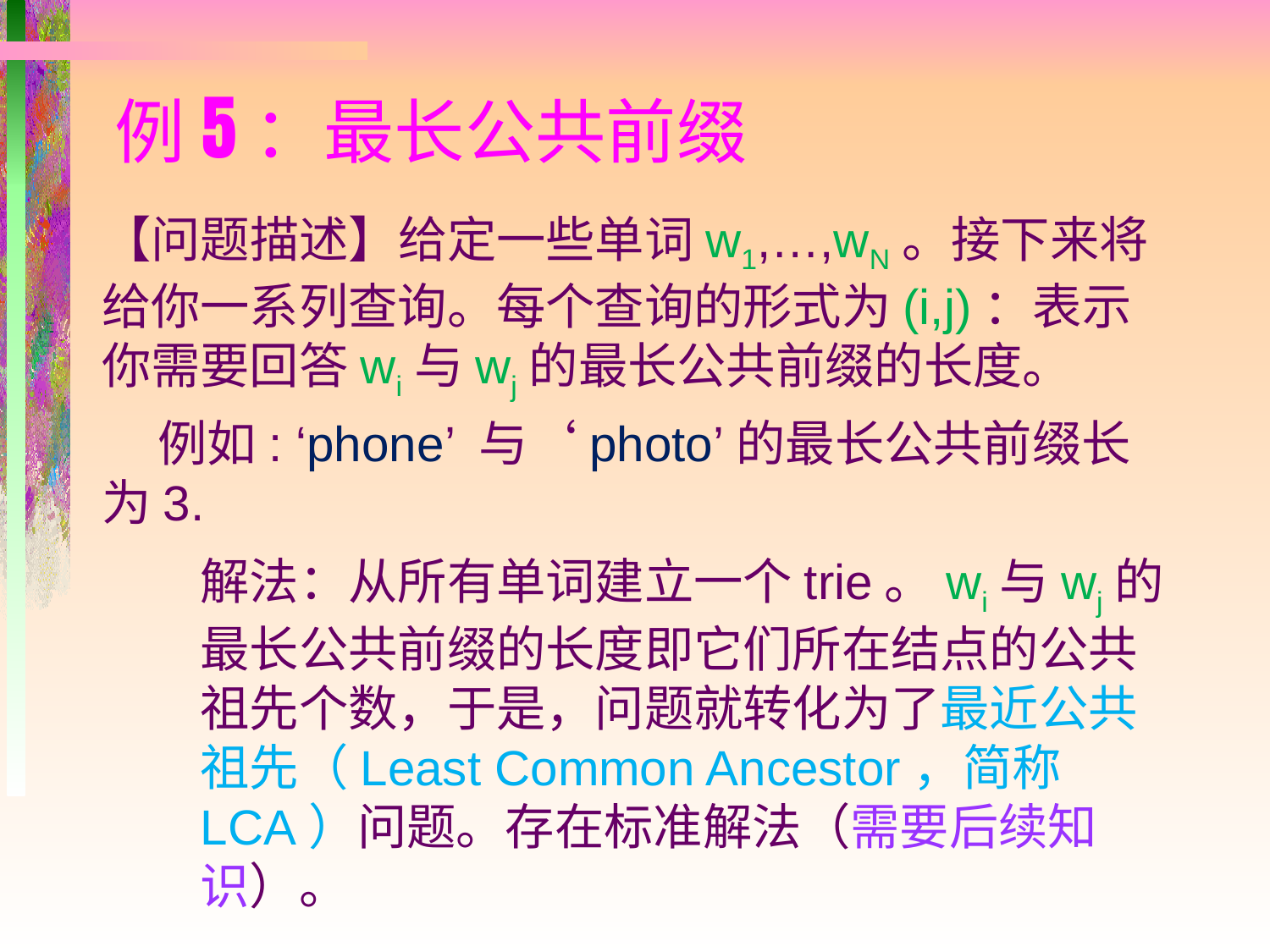

# 例5：最长公共前缀
【问题描述】给定一些单词w1,…,wN。接下来将给你一系列查询。每个查询的形式为(i,j)：表示你需要回答wi与wj的最长公共前缀的长度。
    例如: ‘phone’ 与‘photo’的最长公共前缀长为3.
解法：从所有单词建立一个trie。wi与wj的最长公共前缀的长度即它们所在结点的公共祖先个数，于是，问题就转化为了最近公共祖先（Least Common Ancestor，简称LCA）问题。存在标准解法（需要后续知识）。